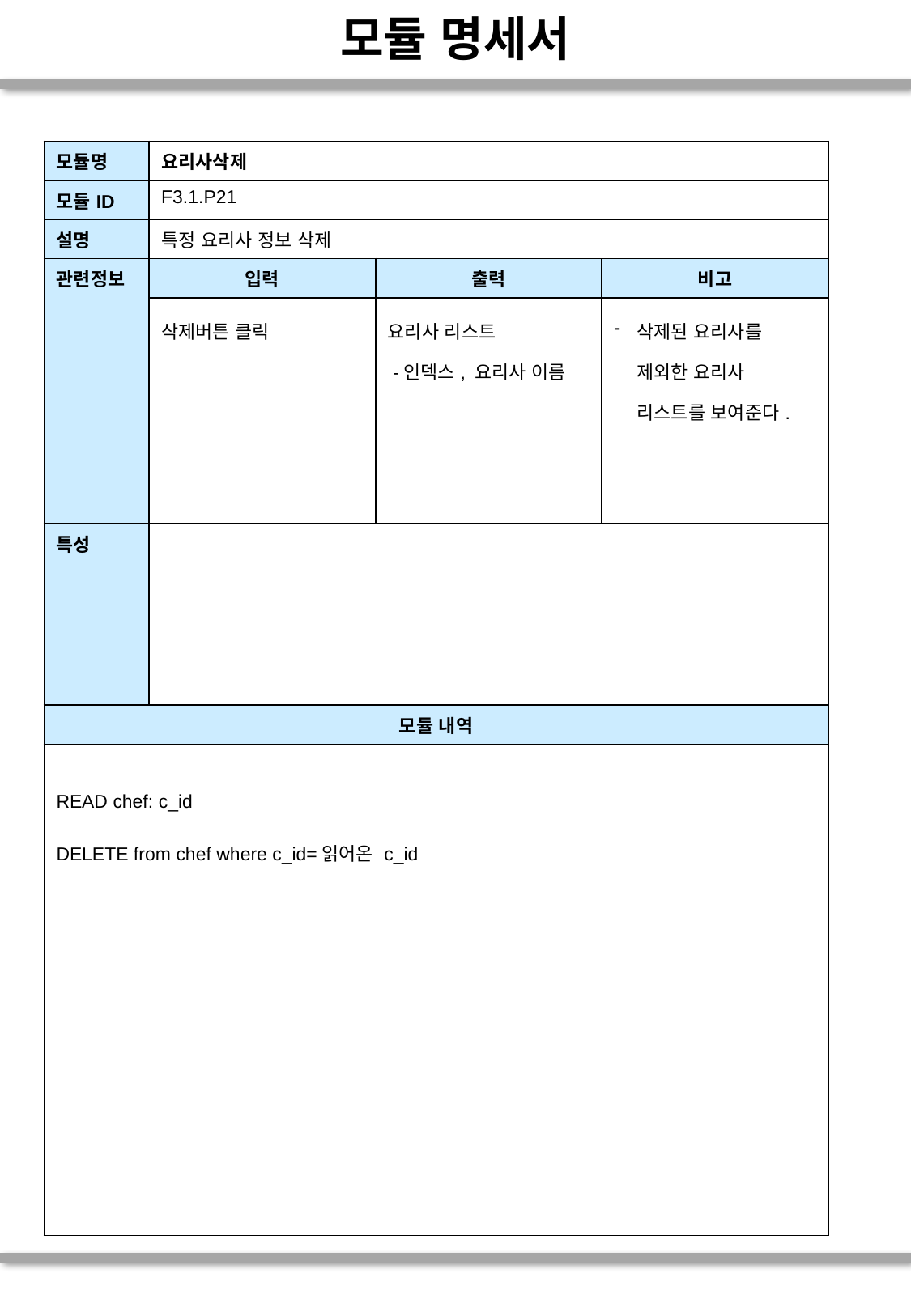

# 모듈 명세서
| 모듈명 | 요리사삭제 |  |  |
| --- | --- | --- | --- |
| 모듈ID | F3.1.P21 |  |  |
| 설명 | 특정 요리사 정보 삭제 |  |  |
| 관련정보 | 입력 | 출력 | 비고 |
|  | 삭제버튼 클릭 | 요리사 리스트 -인덱스, 요리사 이름 | 삭제된 요리사를 제외한 요리사 리스트를 보여준다. |
| 특성 |  |  |  |
| 모듈 내역 |  |  |  |
| READ chef: c\_id DELETE from chef where c\_id=읽어온 c\_id |  |  |  |